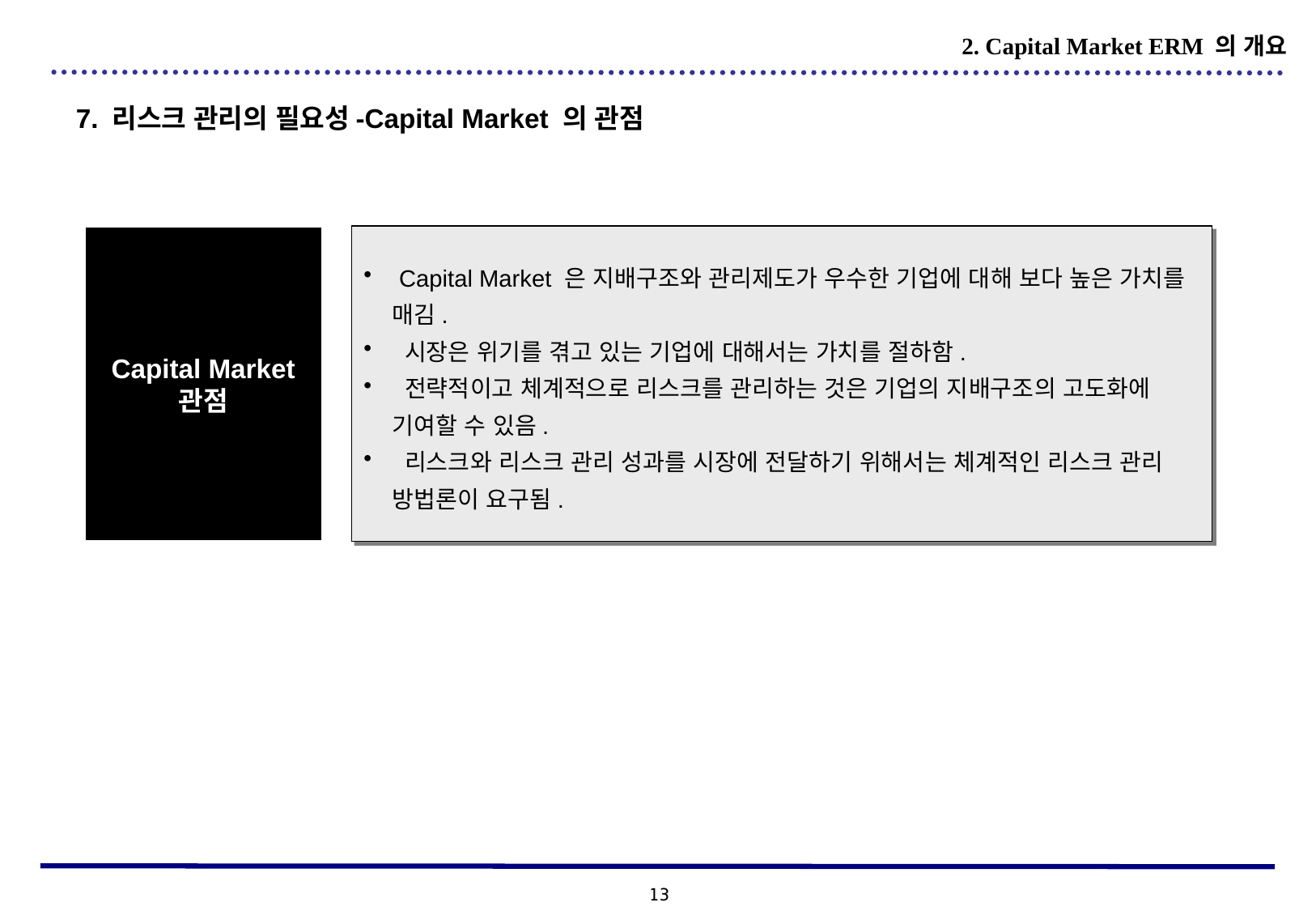

2. Capital Market ERM 의 개요
7. 리스크 관리의 필요성-Capital Market 의 관점
Capital Market 관점
 Capital Market 은 지배구조와 관리제도가 우수한 기업에 대해 보다 높은 가치를 매김.
 시장은 위기를 겪고 있는 기업에 대해서는 가치를 절하함.
 전략적이고 체계적으로 리스크를 관리하는 것은 기업의 지배구조의 고도화에 기여할 수 있음.
 리스크와 리스크 관리 성과를 시장에 전달하기 위해서는 체계적인 리스크 관리 방법론이 요구됨.